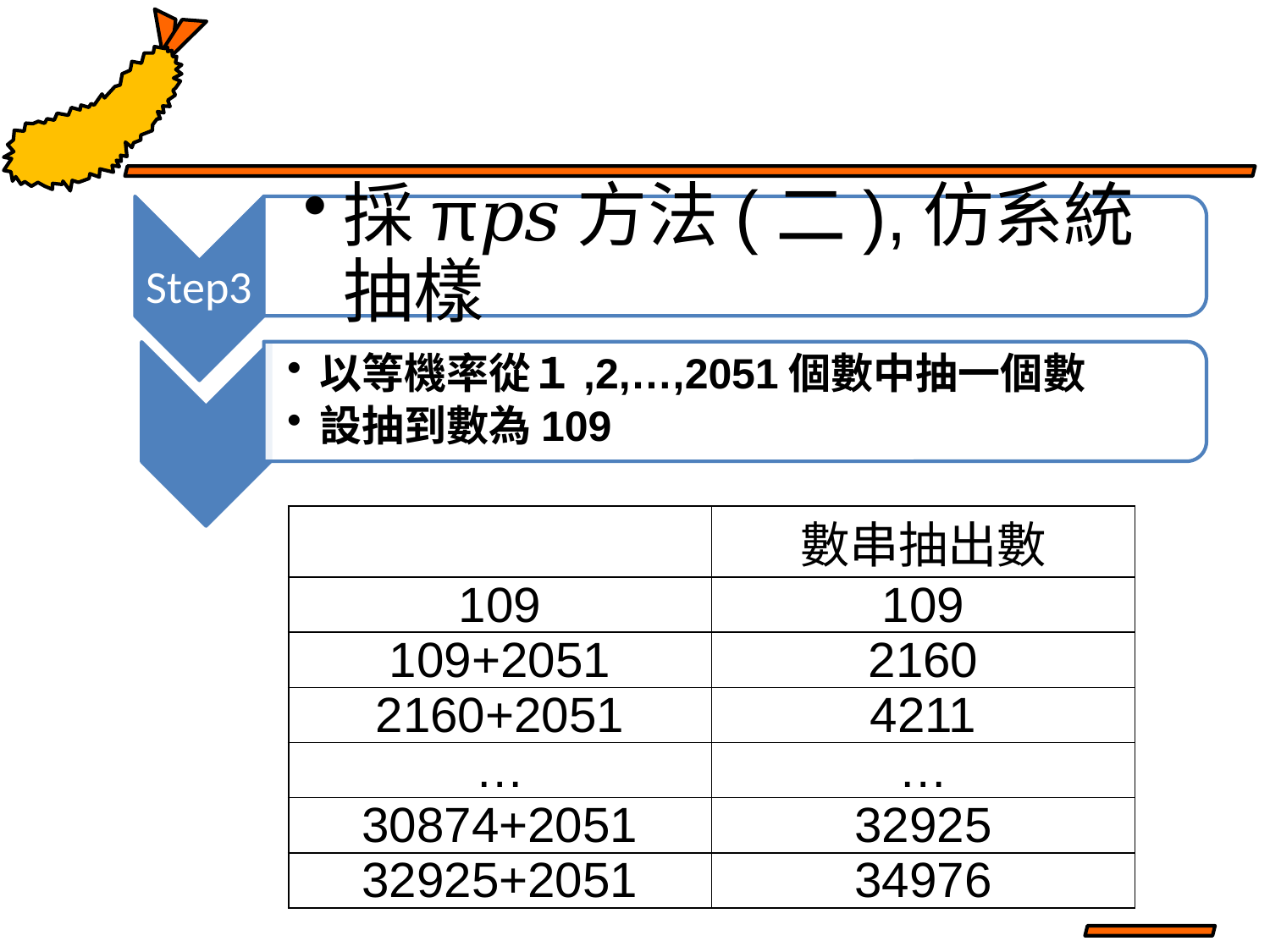

#
Step3
採π𝑝𝑠方法(二),仿系統抽樣

以等機率從１,2,…,2051個數中抽一個數
設抽到數為109
|  | 數串抽出數 |
| --- | --- |
| 109 | 109 |
| 109+2051 | 2160 |
| 2160+2051 | 4211 |
| … | … |
| 30874+2051 | 32925 |
| 32925+2051 | 34976 |